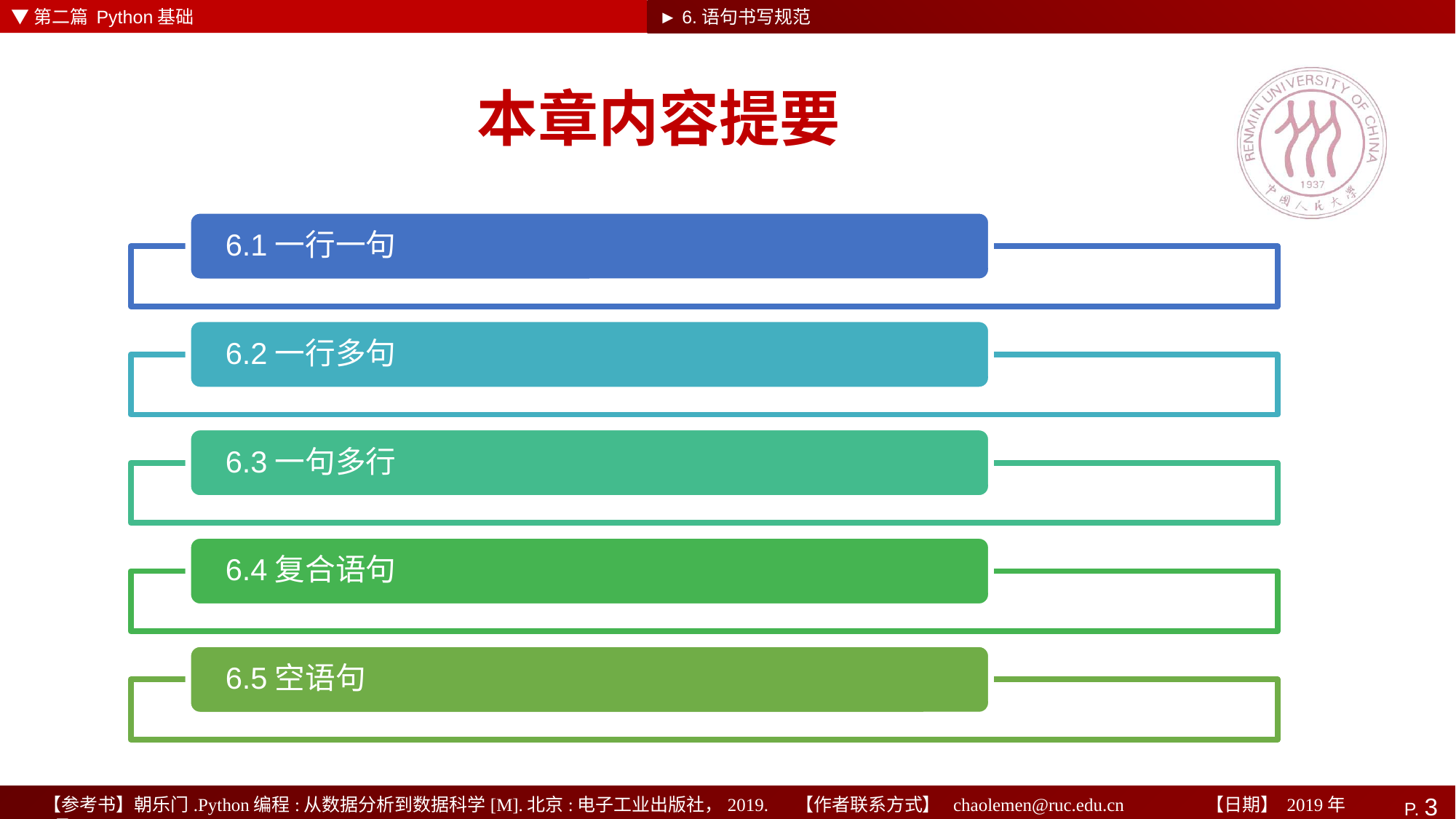

▼第二篇 Python基础
► 6.语句书写规范
# 本章内容提要
6.1一行一句
6.2一行多句
6.3一句多行
6.4复合语句
6.5空语句